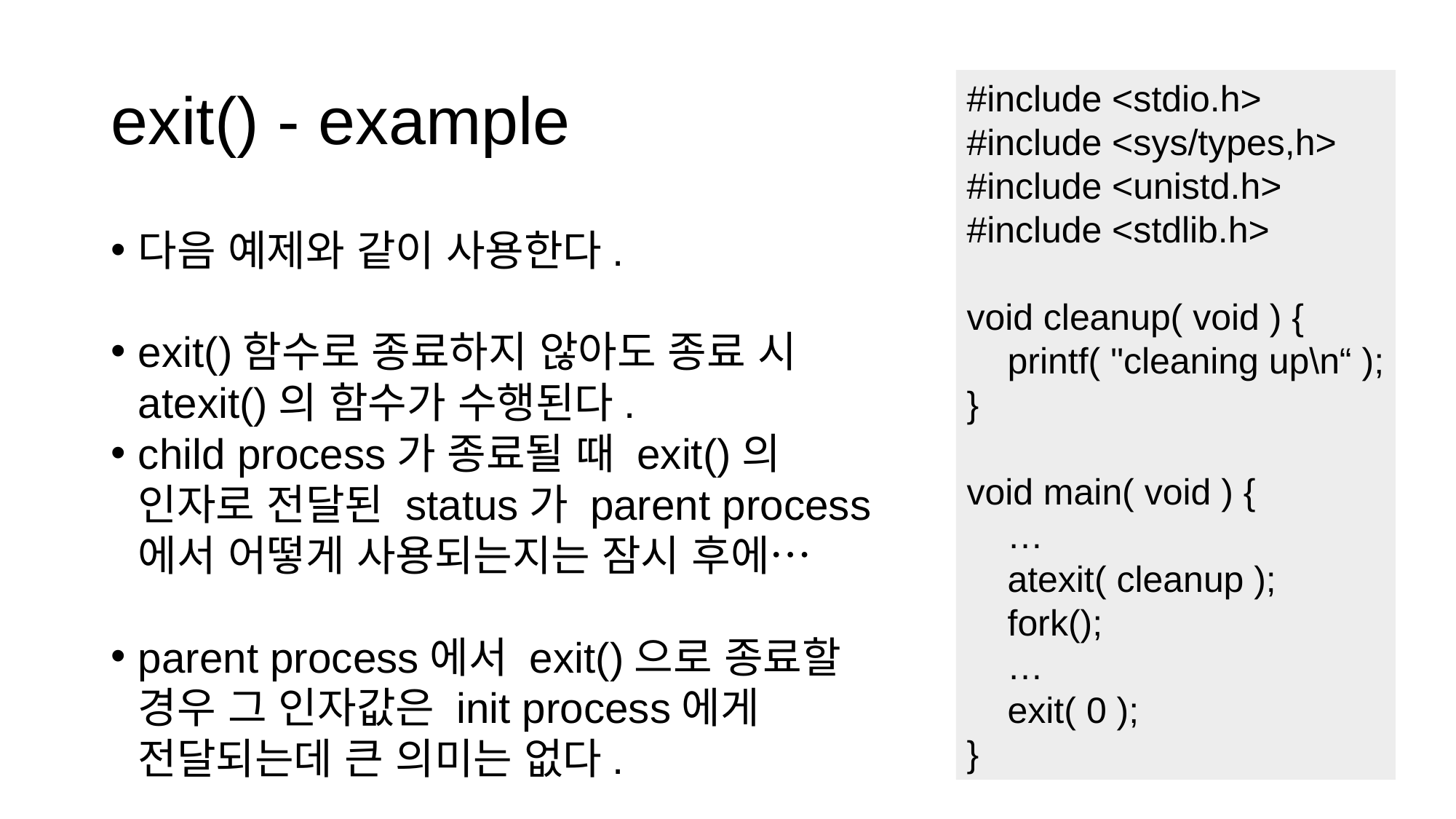

# exit() - example
#include <stdio.h>
#include <sys/types,h>
#include <unistd.h>
#include <stdlib.h>

void cleanup( void ) {
    printf( "cleaning up\n“ );
}

void main( void ) {
    …
    atexit( cleanup );
    fork();
    …
    exit( 0 );
}
다음 예제와 같이 사용한다.

exit()함수로 종료하지 않아도 종료 시 atexit()의 함수가 수행된다.
child process가 종료될 때 exit()의 인자로 전달된 status가 parent process에서 어떻게 사용되는지는 잠시 후에…

parent process에서 exit()으로 종료할 경우 그 인자값은 init process에게 전달되는데 큰 의미는 없다.